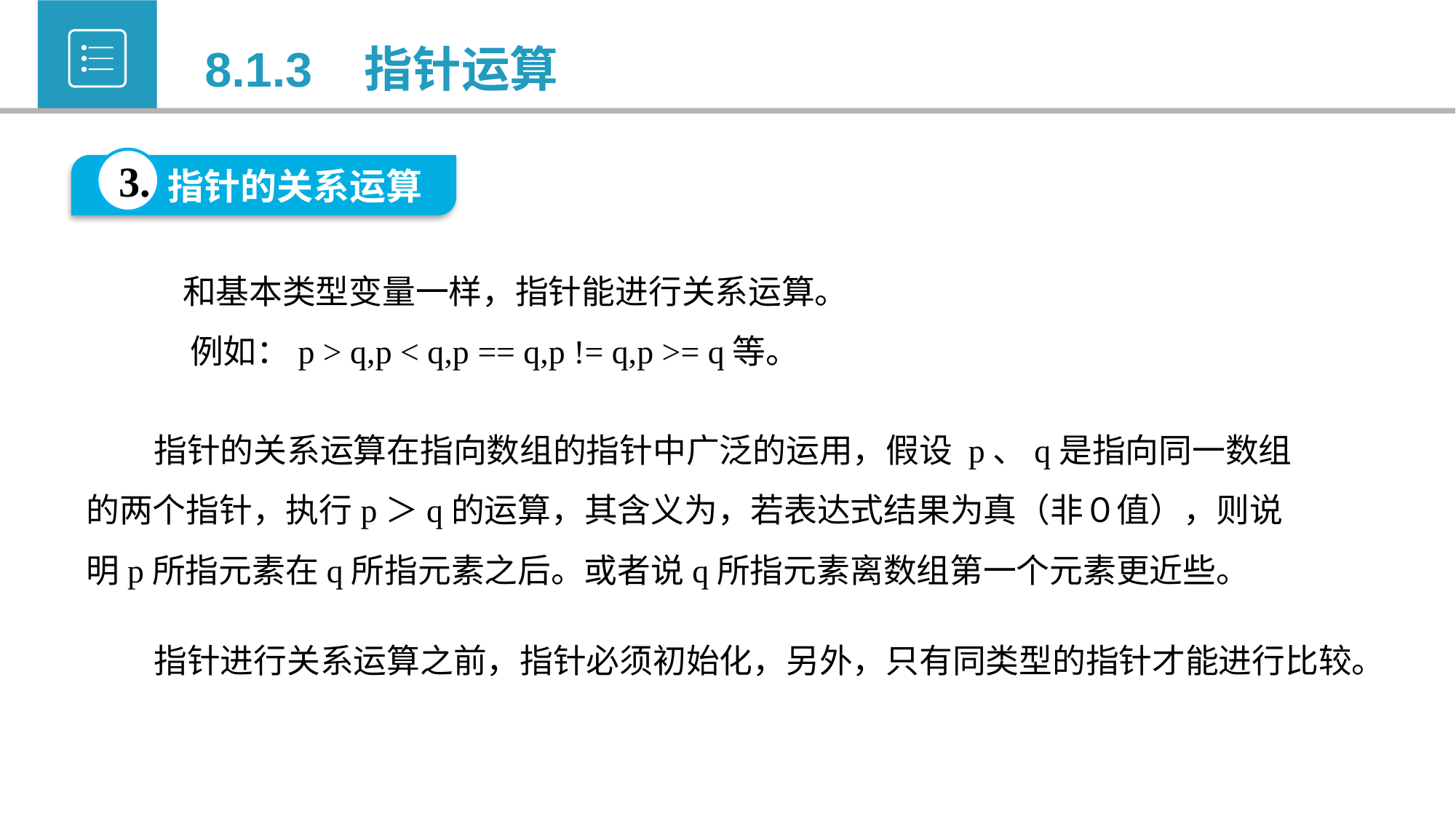

8.1.3   指针运算

3.

指针的关系运算
        和基本类型变量一样，指针能进行关系运算。
         例如：p > q,p < q,p == q,p != q,p >= q等。
        指针的关系运算在指向数组的指针中广泛的运用，假设 p、q是指向同一数组的两个指针，执行p＞q的运算，其含义为，若表达式结果为真（非０值），则说明p所指元素在q所指元素之后。或者说q所指元素离数组第一个元素更近些。
        指针进行关系运算之前，指针必须初始化，另外，只有同类型的指针才能进行比较。